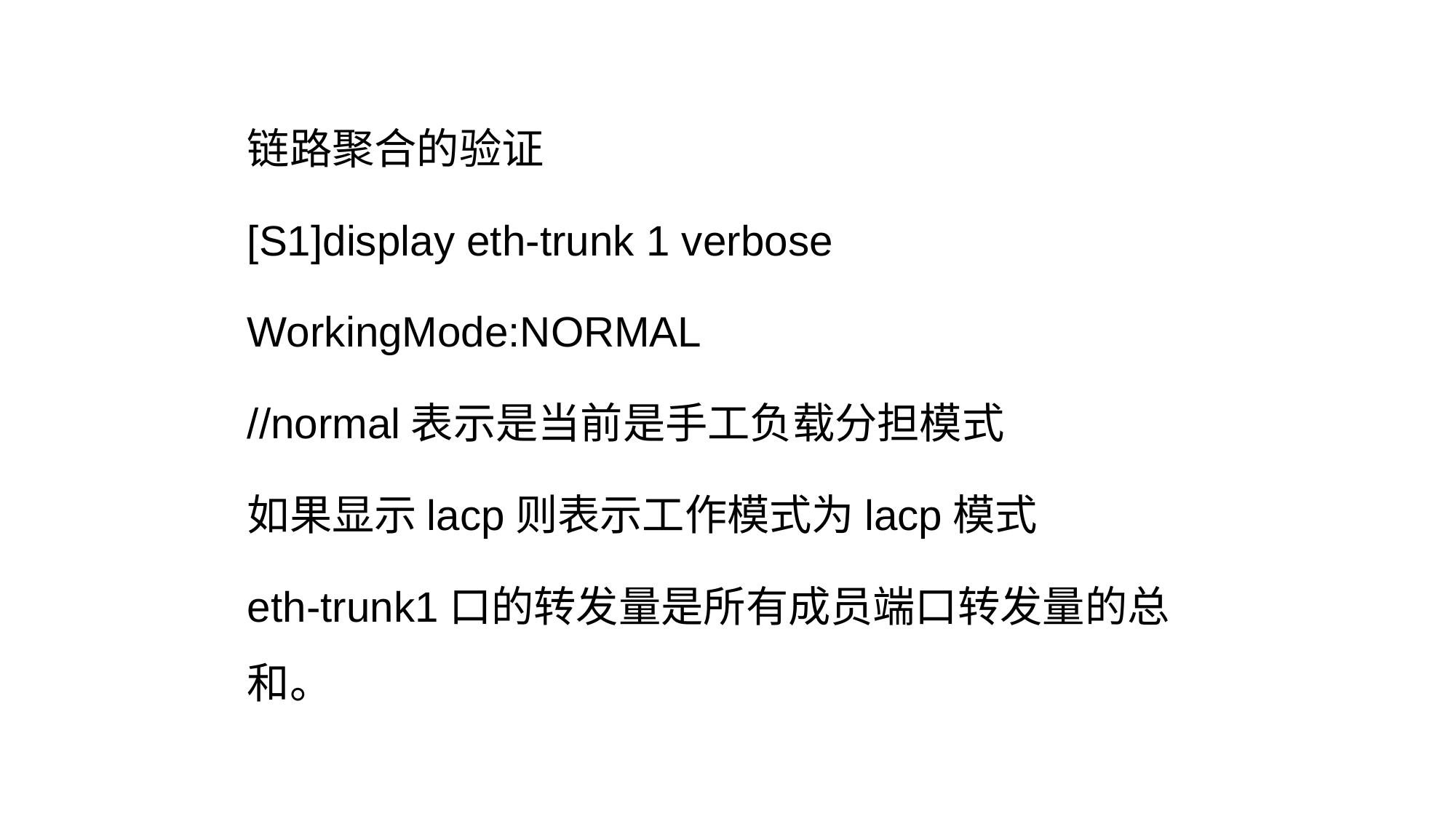

链路聚合的验证
[S1]display eth-trunk 1 verbose
WorkingMode:NORMAL
//normal表示是当前是手工负载分担模式
如果显示lacp则表示工作模式为lacp模式
eth-trunk1口的转发量是所有成员端口转发量的总和。